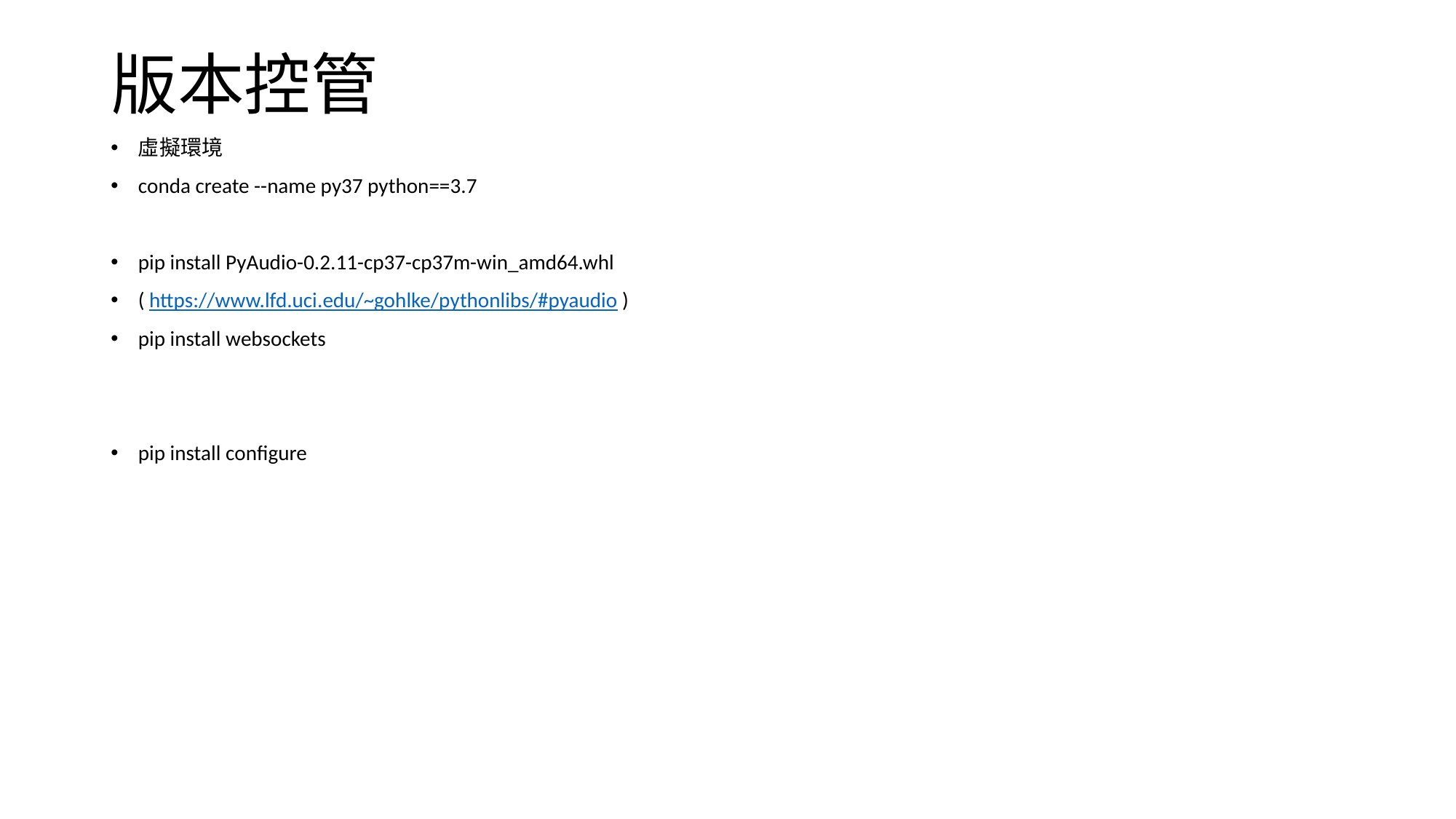

# 版本控管
虛擬環境
conda create --name py37 python==3.7

pip install PyAudio-0.2.11-cp37-cp37m-win_amd64.whl
( https://www.lfd.uci.edu/~gohlke/pythonlibs/#pyaudio )
pip install websockets

pip install configure